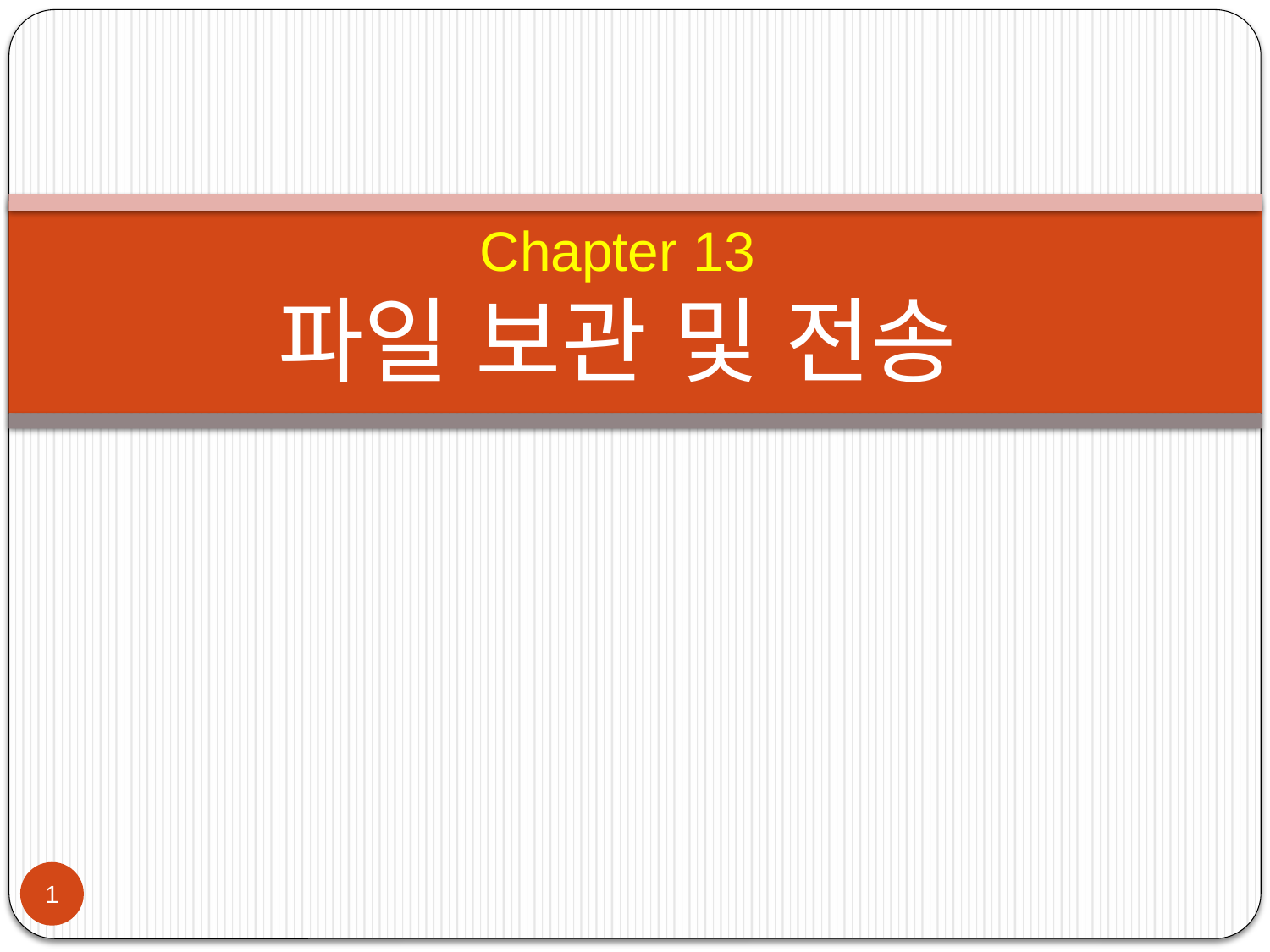

# Chapter 13 파일 보관 및 전송
1